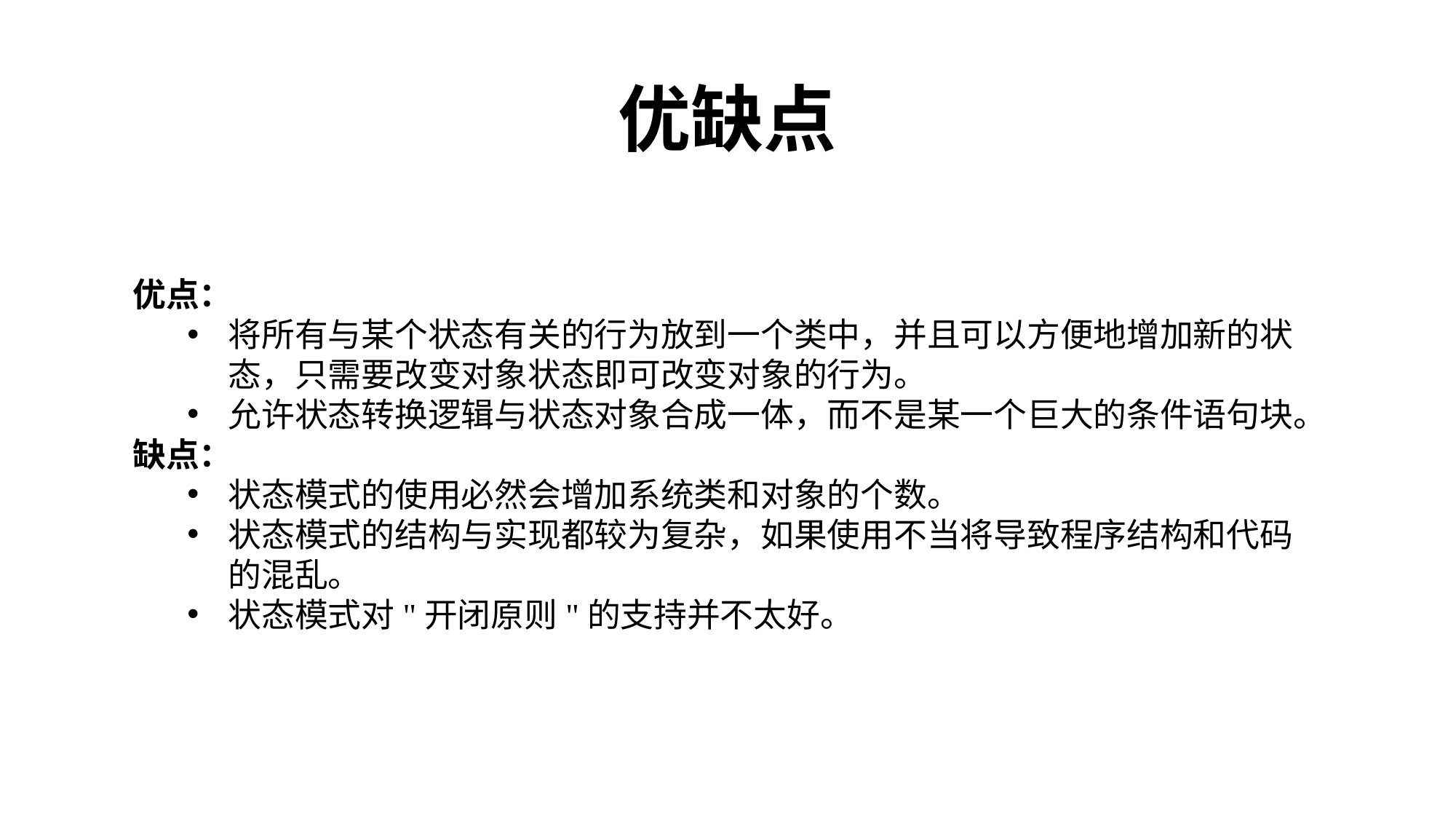

# 优缺点
优点：
将所有与某个状态有关的行为放到一个类中，并且可以方便地增加新的状态，只需要改变对象状态即可改变对象的行为。
允许状态转换逻辑与状态对象合成一体，而不是某一个巨大的条件语句块。
缺点：
状态模式的使用必然会增加系统类和对象的个数。
状态模式的结构与实现都较为复杂，如果使用不当将导致程序结构和代码的混乱。
状态模式对"开闭原则"的支持并不太好。